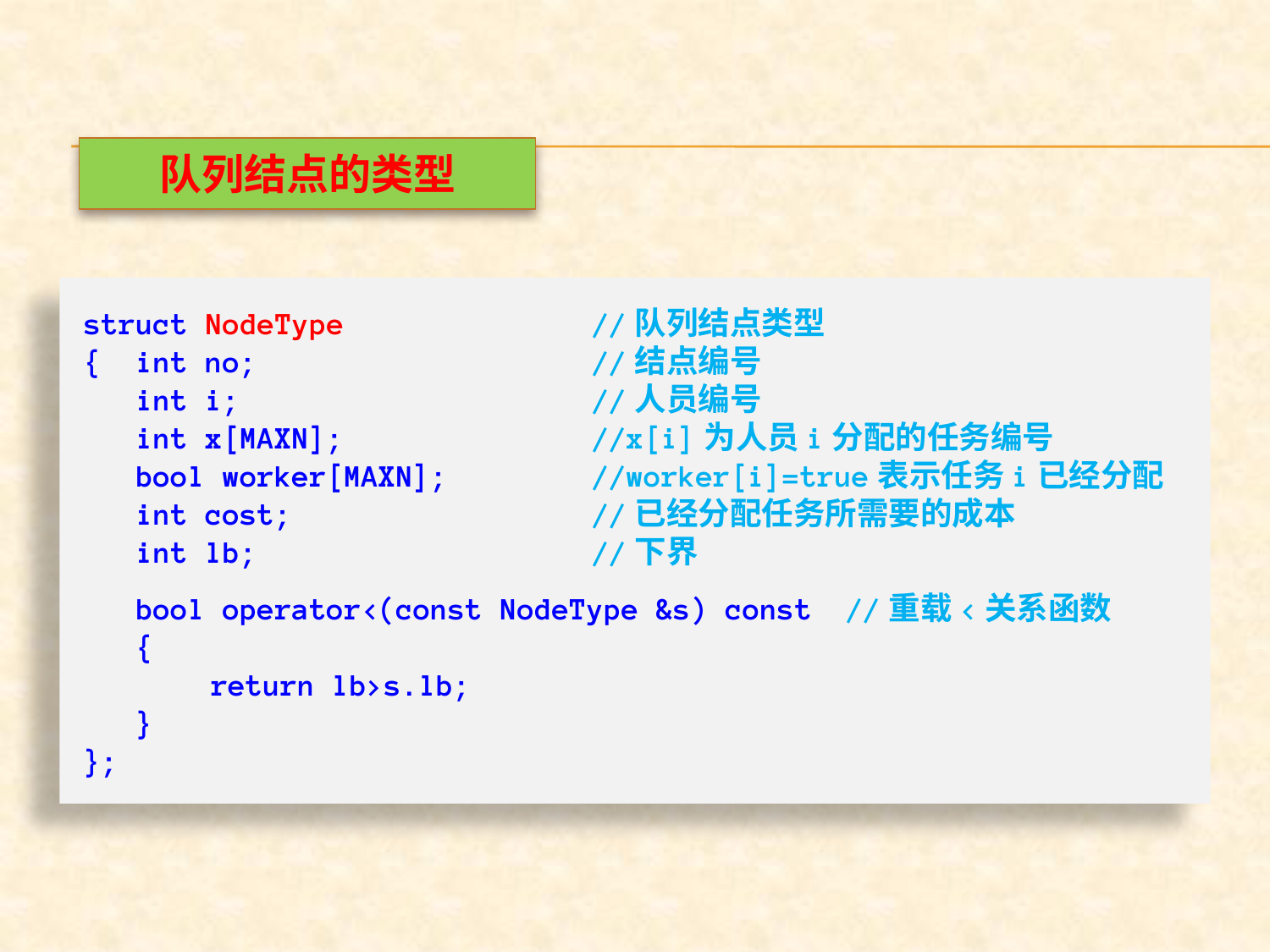

队列结点的类型
struct NodeType		//队列结点类型
{  int no;			//结点编号
   int i;			//人员编号
   int x[MAXN];		//x[i]为人员i分配的任务编号
   bool worker[MAXN];		//worker[i]=true表示任务i已经分配
   int cost;			//已经分配任务所需要的成本
   int lb;			//下界
   bool operator<(const NodeType &s) const	//重载<关系函数
   {
	return lb>s.lb;
   }
};